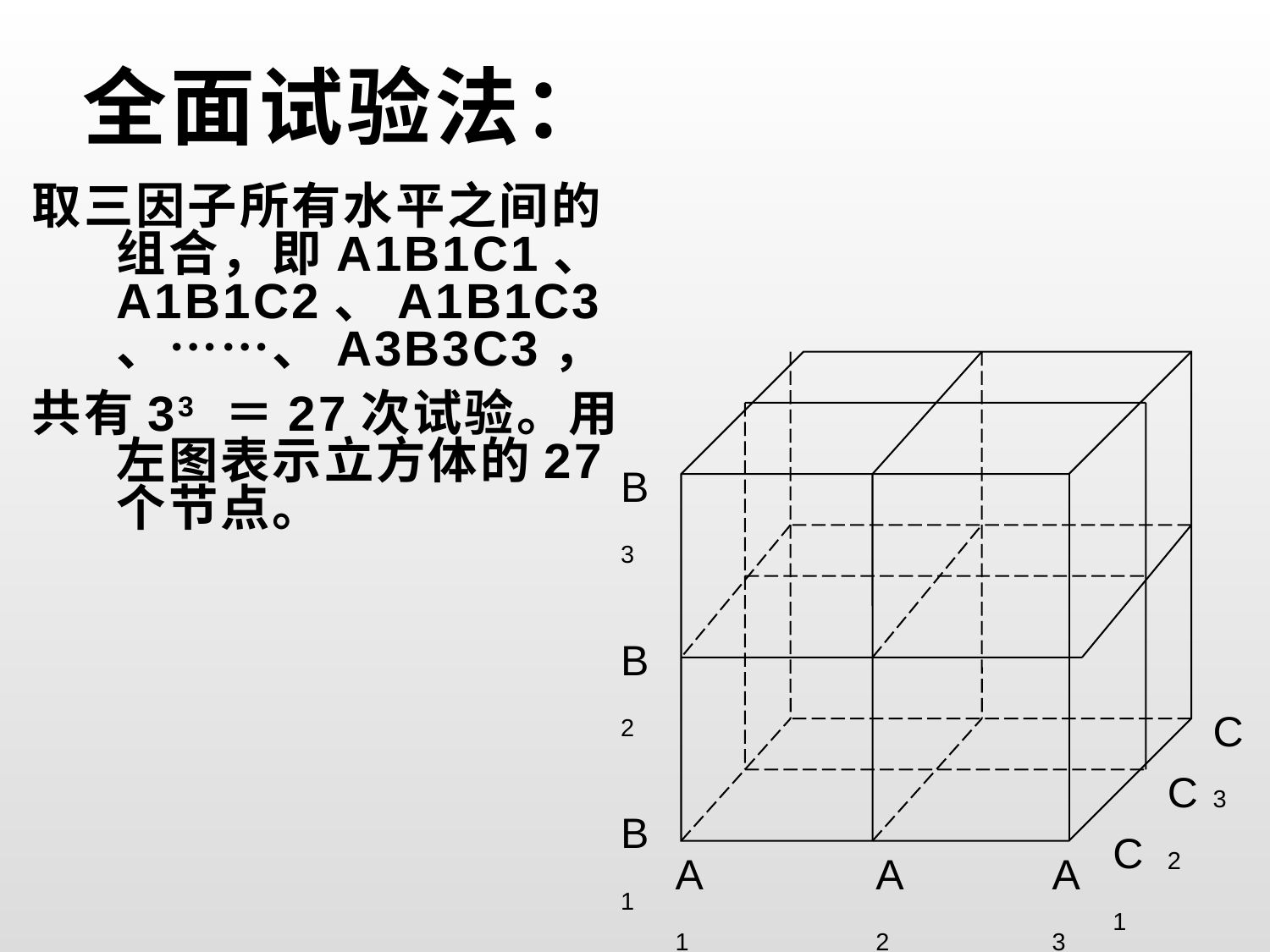

# 全面试验法：
取三因子所有水平之间的组合，即A1B1C1、A1B1C2、A1B1C3、……、A3B3C3，
共有33 ＝27次试验。用左图表示立方体的27个节点。

B3

B2

C3

C2

B1
C1
A1
A2
A3